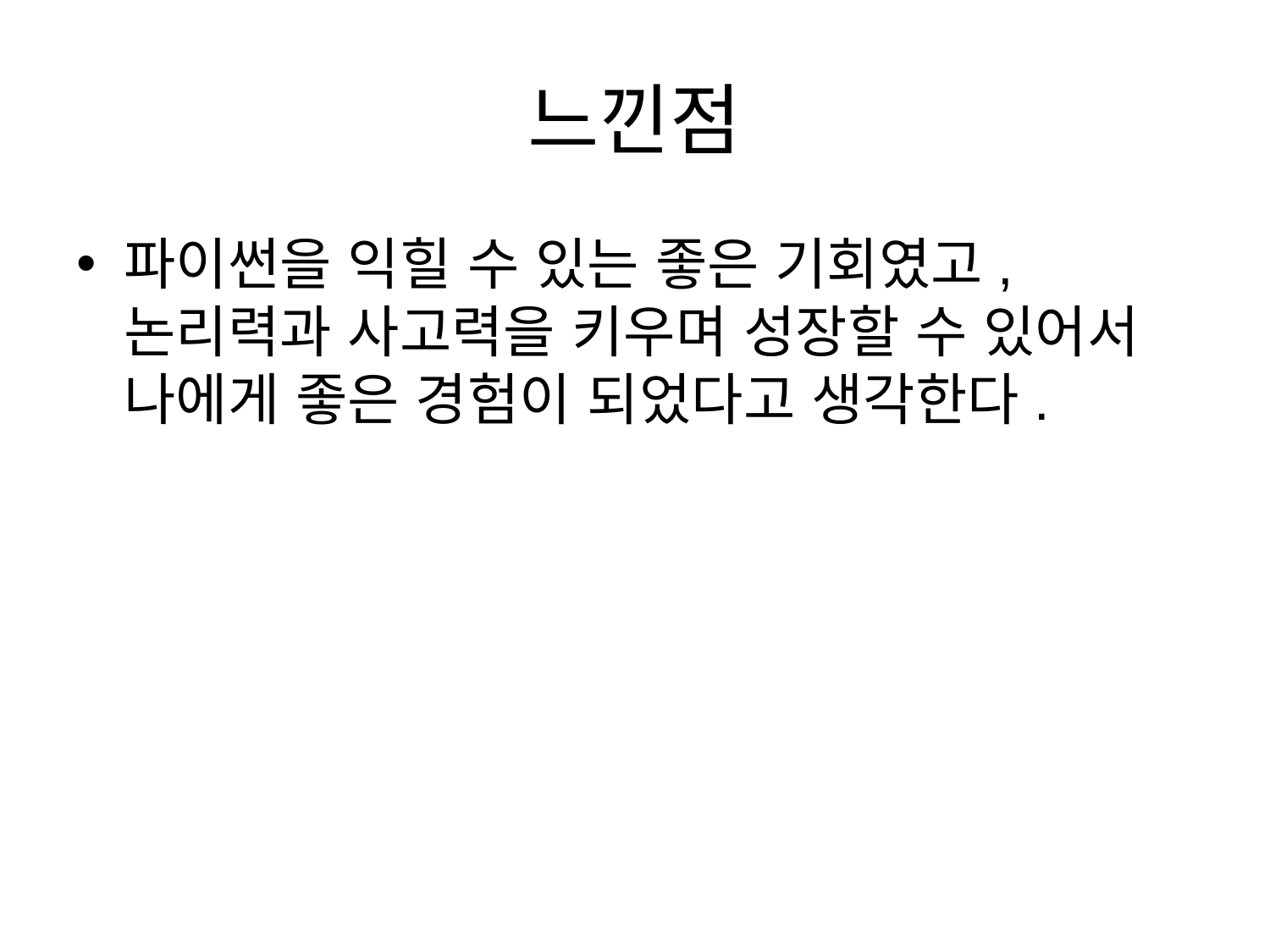

# 느낀점
파이썬을 익힐 수 있는 좋은 기회였고, 논리력과 사고력을 키우며 성장할 수 있어서 나에게 좋은 경험이 되었다고 생각한다.